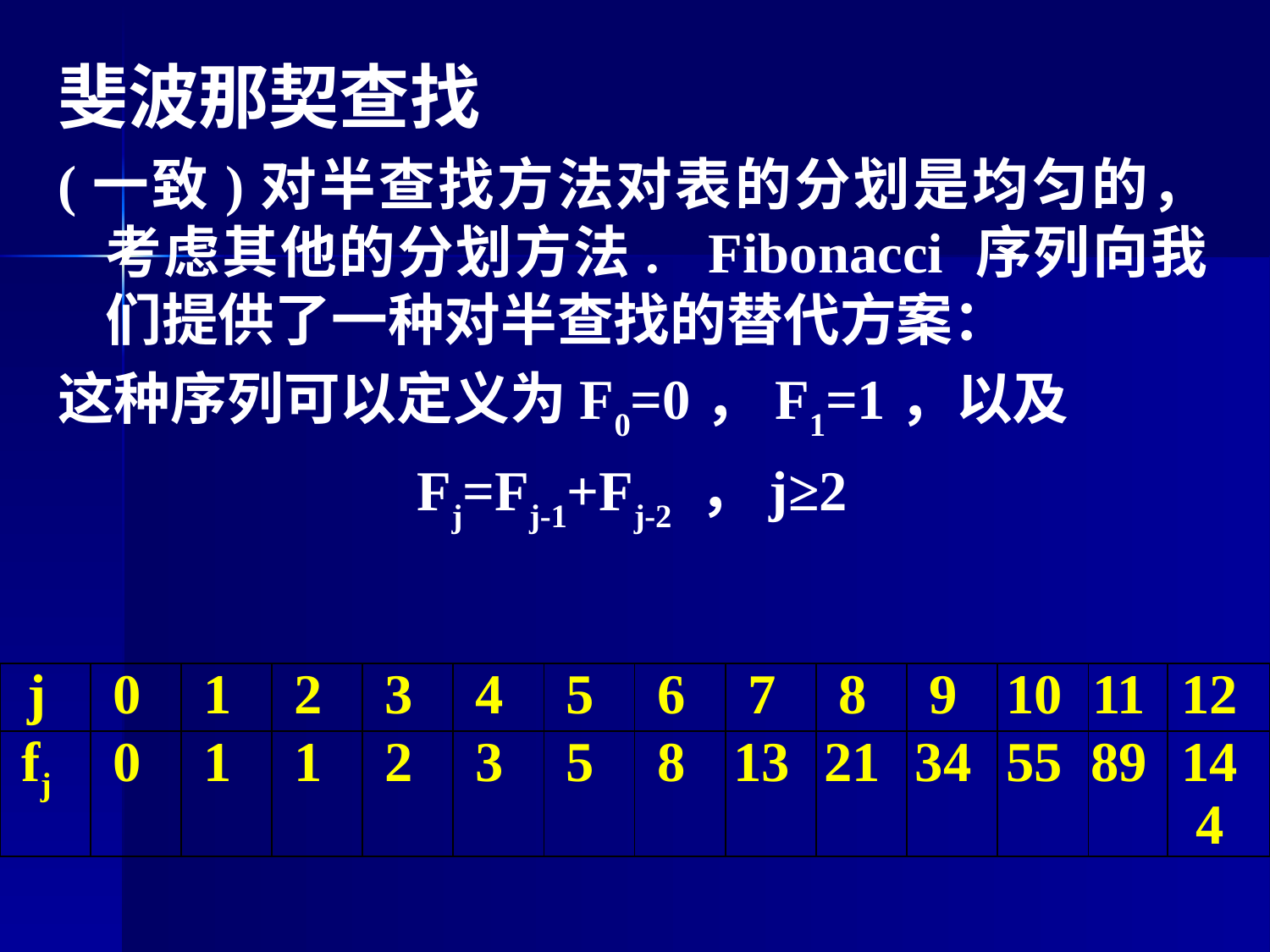

斐波那契查找
(一致)对半查找方法对表的分划是均匀的，考虑其他的分划方法.   Fibonacci 序列向我们提供了一种对半查找的替代方案：
这种序列可以定义为F0=0，F1=1，以及
Fj=Fj-1+Fj-2 ，j≥2
| j | 0 | 1 | 2 | 3 | 4 | 5 | 6 | 7 | 8 | 9 | 10 | 11 | 12 |
| --- | --- | --- | --- | --- | --- | --- | --- | --- | --- | --- | --- | --- | --- |
| fj | 0 | 1 | 1 | 2 | 3 | 5 | 8 | 13 | 21 | 34 | 55 | 89 | 144 |